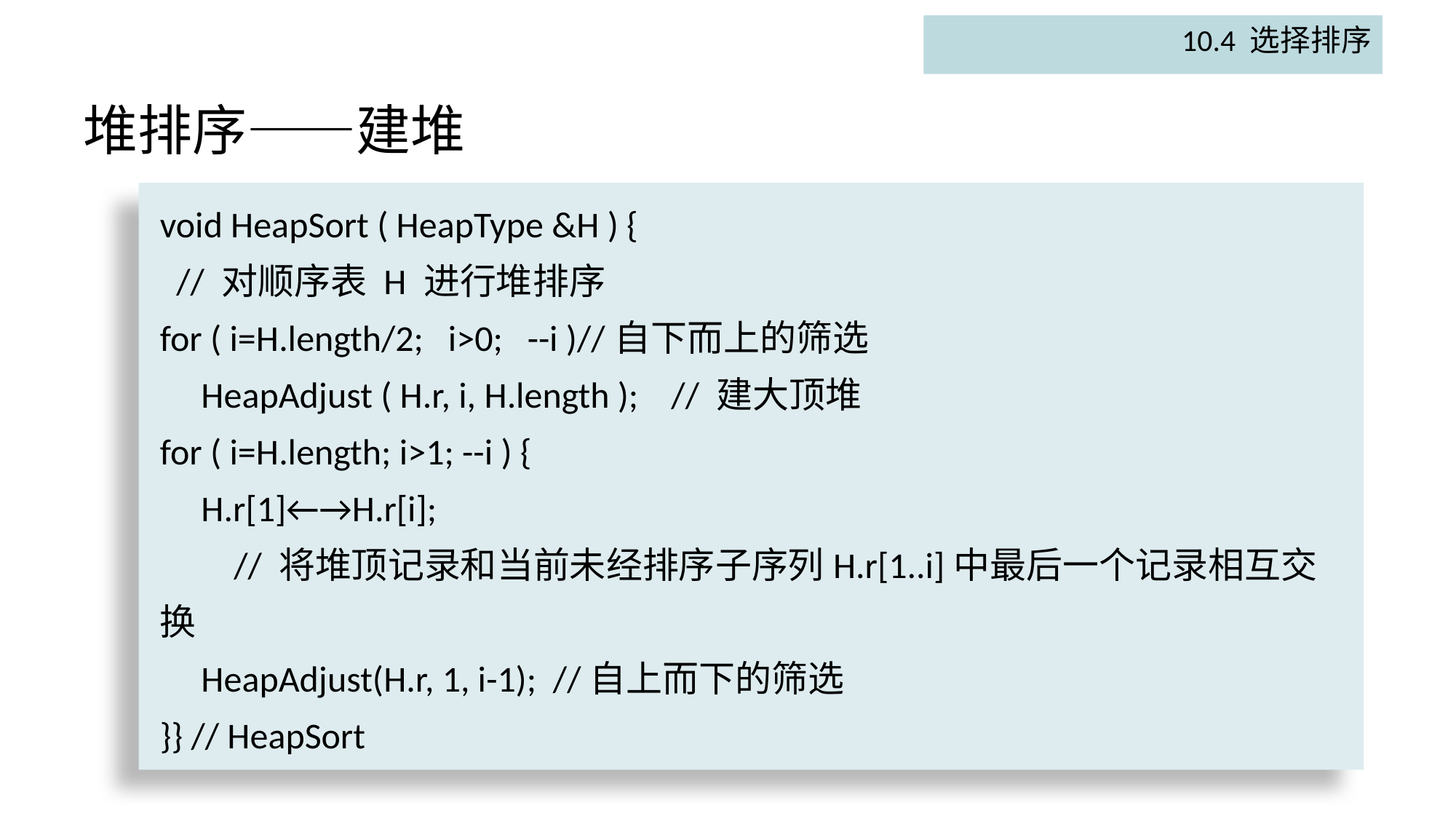

10.4 选择排序
# 堆排序——建堆
void HeapSort ( HeapType &H ) {
  // 对顺序表 H 进行堆排序
for ( i=H.length/2;   i>0;   --i )//自下而上的筛选
     HeapAdjust ( H.r, i, H.length );    // 建大顶堆
for ( i=H.length; i>1; --i ) {
     H.r[1]←→H.r[i];
         // 将堆顶记录和当前未经排序子序列H.r[1..i]中最后一个记录相互交换
     HeapAdjust(H.r, 1, i-1);  //自上而下的筛选
}} // HeapSort